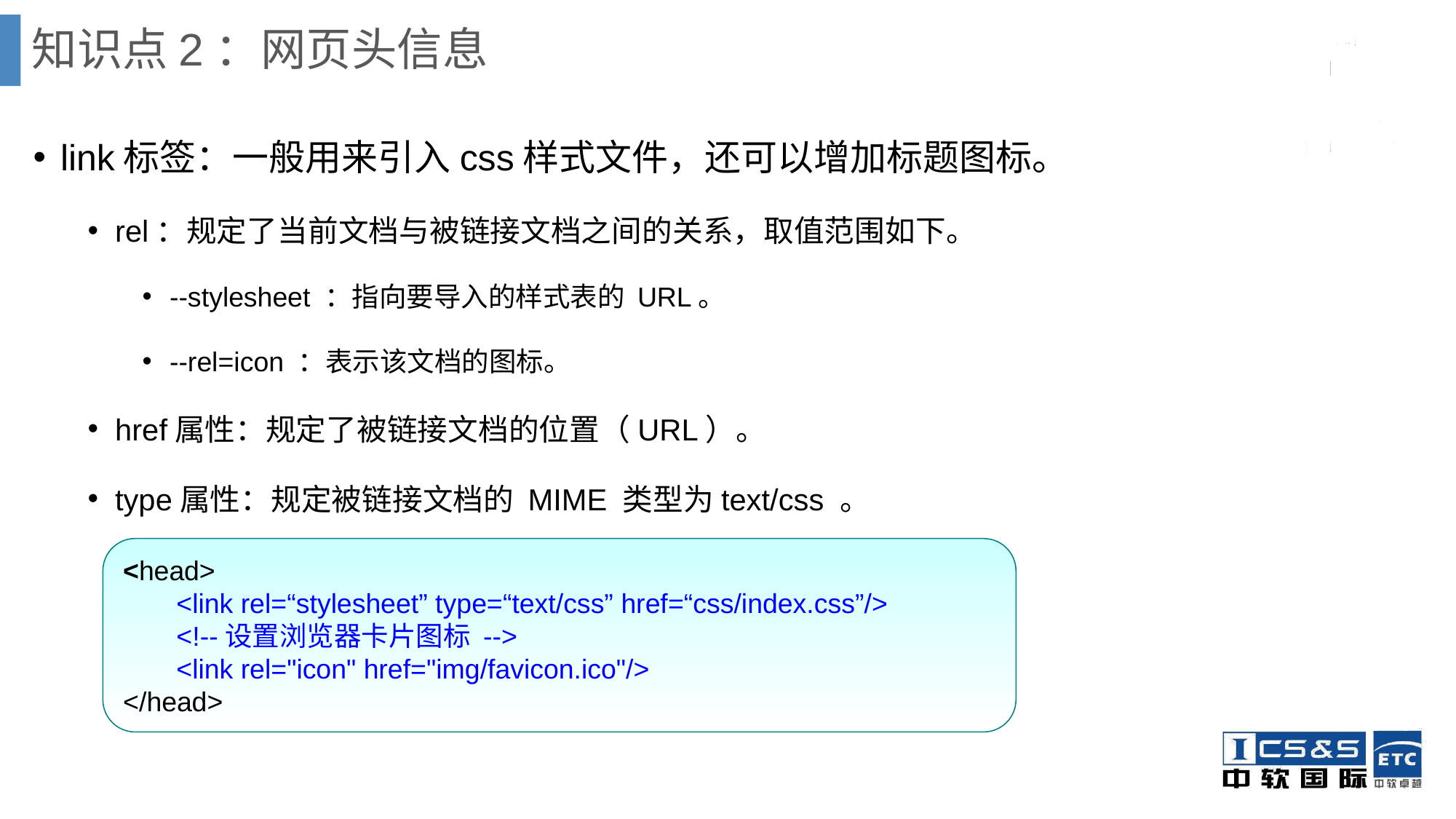

# 知识点2：网页头信息
link标签：一般用来引入css样式文件，还可以增加标题图标。
rel：规定了当前文档与被链接文档之间的关系，取值范围如下。
--stylesheet ：指向要导入的样式表的 URL。
--rel=icon ：表示该文档的图标。
href属性：规定了被链接文档的位置（URL）。
type属性：规定被链接文档的 MIME 类型为text/css 。
<head>
       <link rel=“stylesheet” type=“text/css” href=“css/index.css”/>
       <!--设置浏览器卡片图标 -->
       <link rel="icon" href="img/favicon.ico"/>
</head>